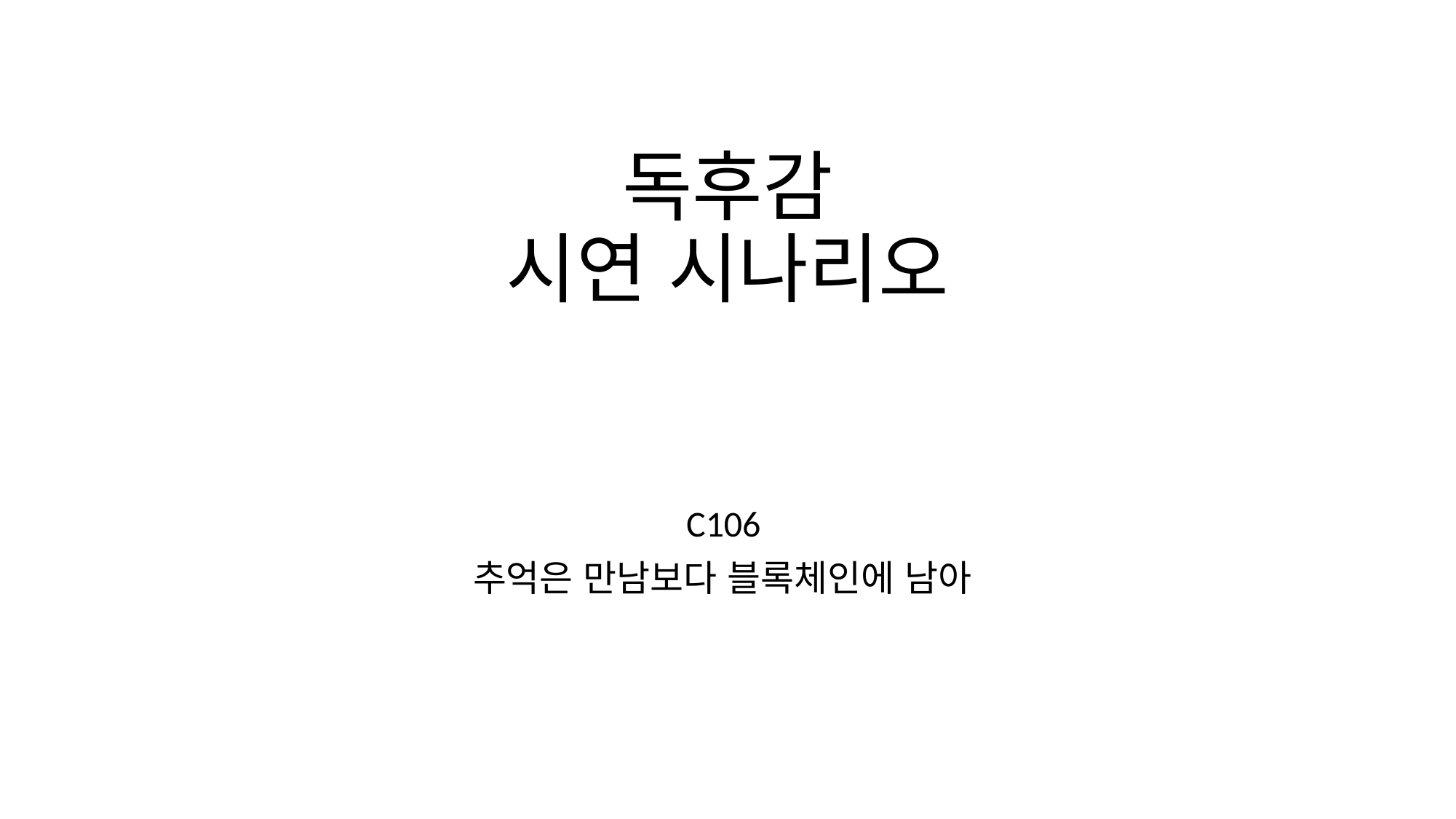

# 독후감 시연 시나리오
C106
추억은 만남보다 블록체인에 남아